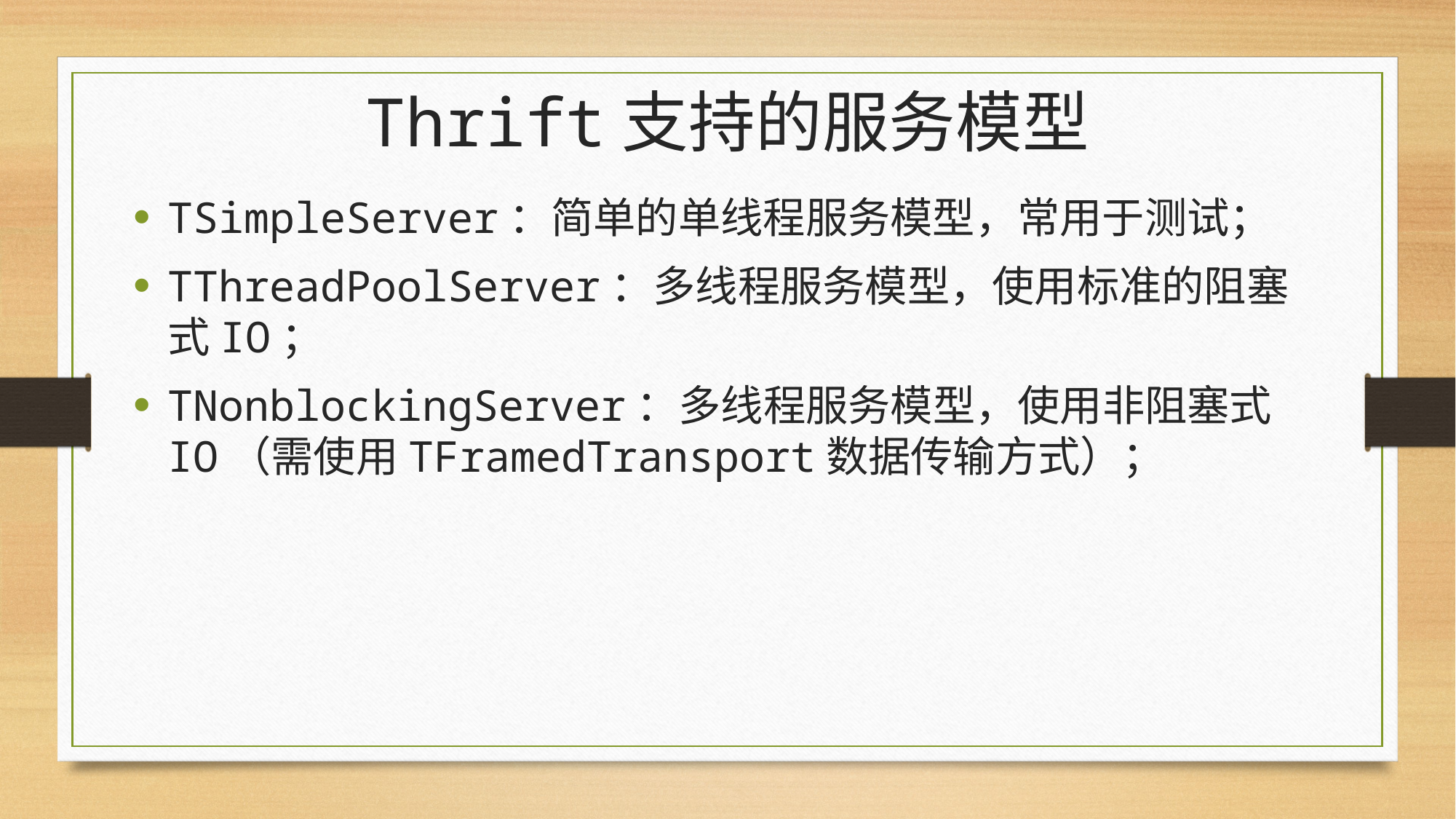

# Thrift支持的服务模型
TSimpleServer：简单的单线程服务模型，常用于测试；
TThreadPoolServer：多线程服务模型，使用标准的阻塞式IO；
TNonblockingServer：多线程服务模型，使用非阻塞式IO（需使用TFramedTransport数据传输方式）；